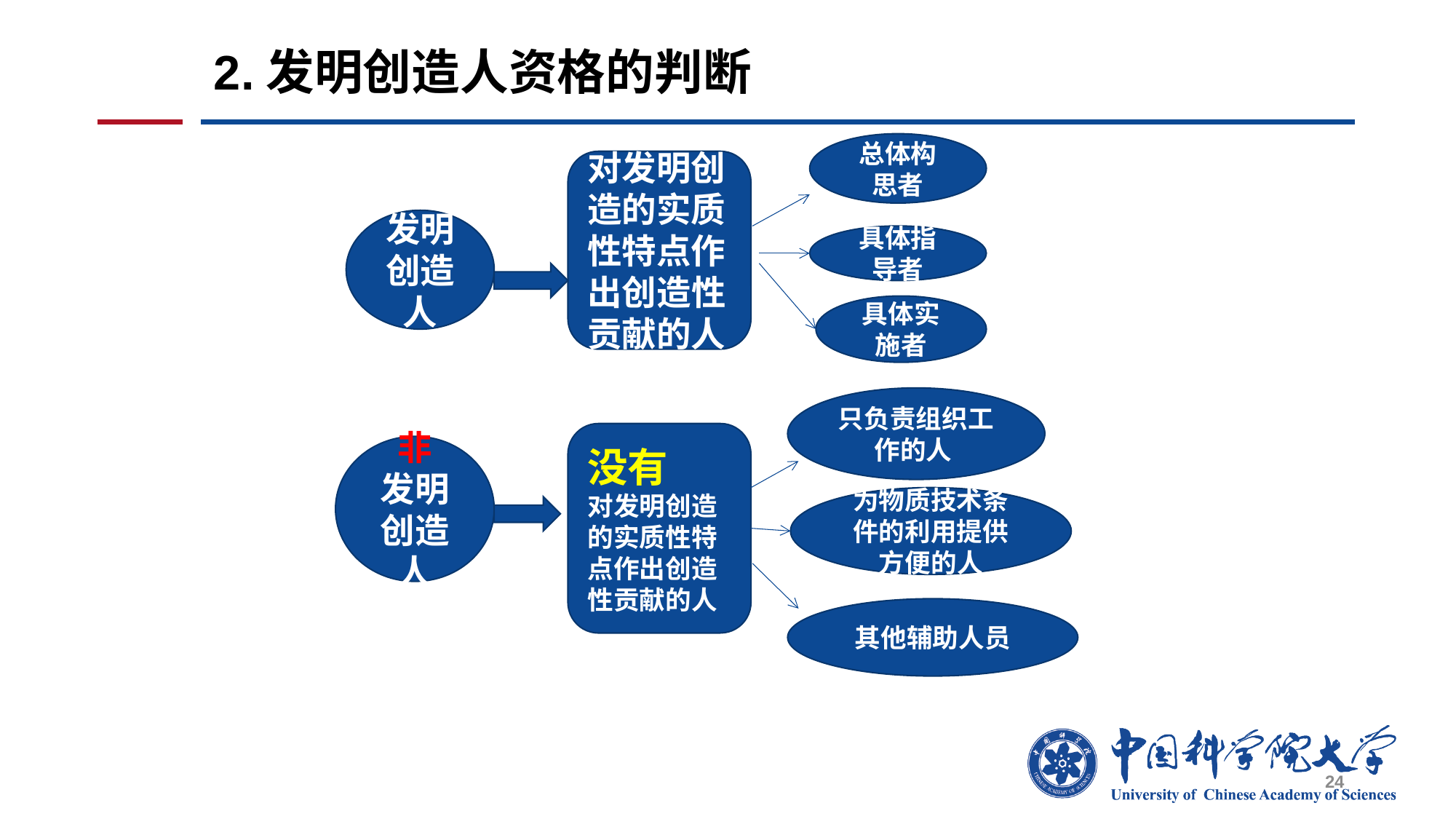

24
# 2.发明创造人资格的判断

总体构思者
对发明创造的实质性特点作出创造性贡献的人
发明创造人
具体指导者
发明创造人

具体实施者
只负责组织工作的人
没有
对发明创造的实质性特点作出创造性贡献的人
非
发明创造人
为物质技术条件的利用提供方便的人

其他辅助人员